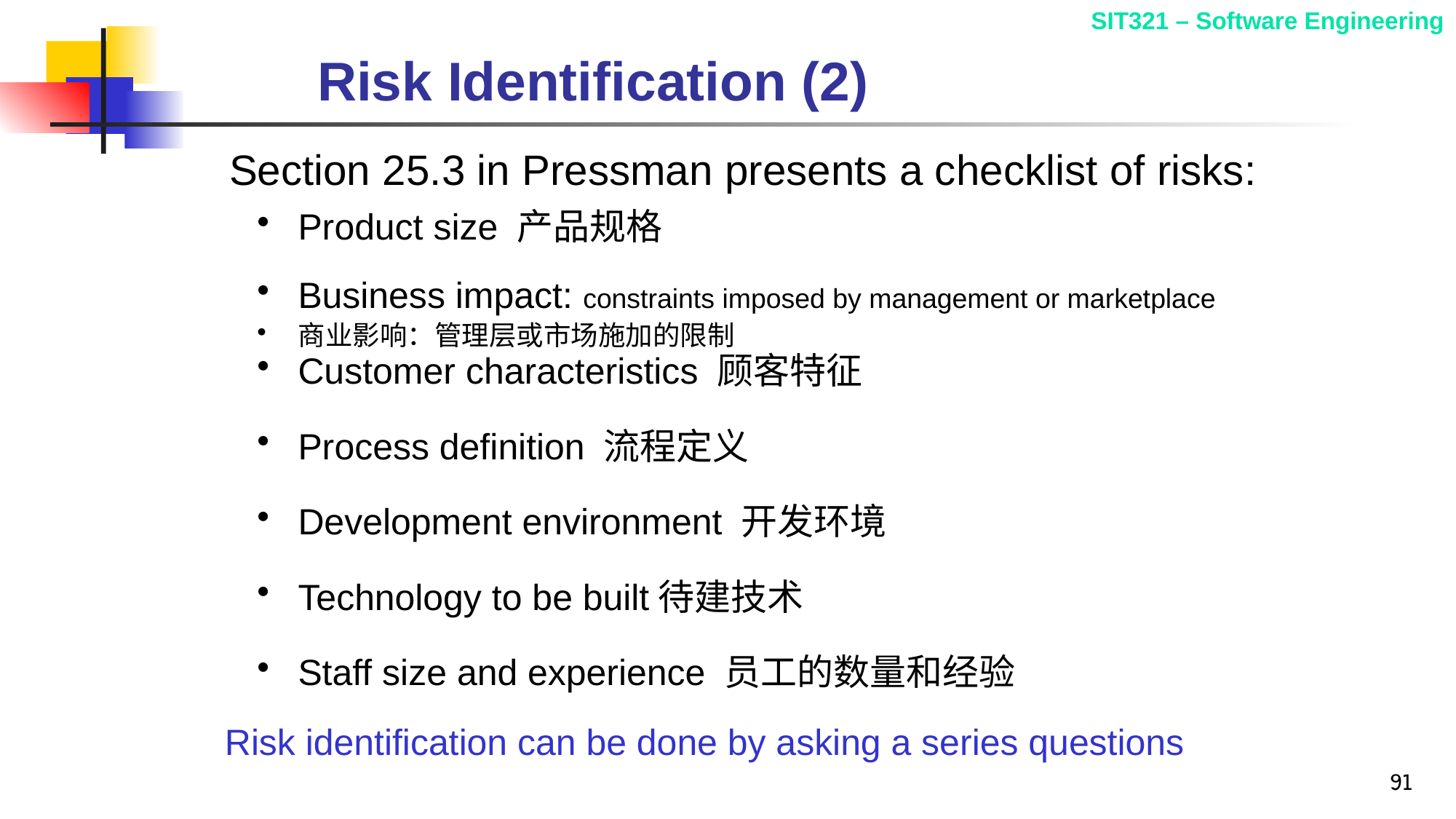

# Risk Identification (2)
Section 25.3 in Pressman presents a checklist of risks:
Product size 产品规格
Business impact: constraints imposed by management or marketplace
商业影响：管理层或市场施加的限制
Customer characteristics 顾客特征
Process definition 流程定义
Development environment 开发环境
Technology to be built待建技术
Staff size and experience 员工的数量和经验
Risk identification can be done by asking a series questions
91